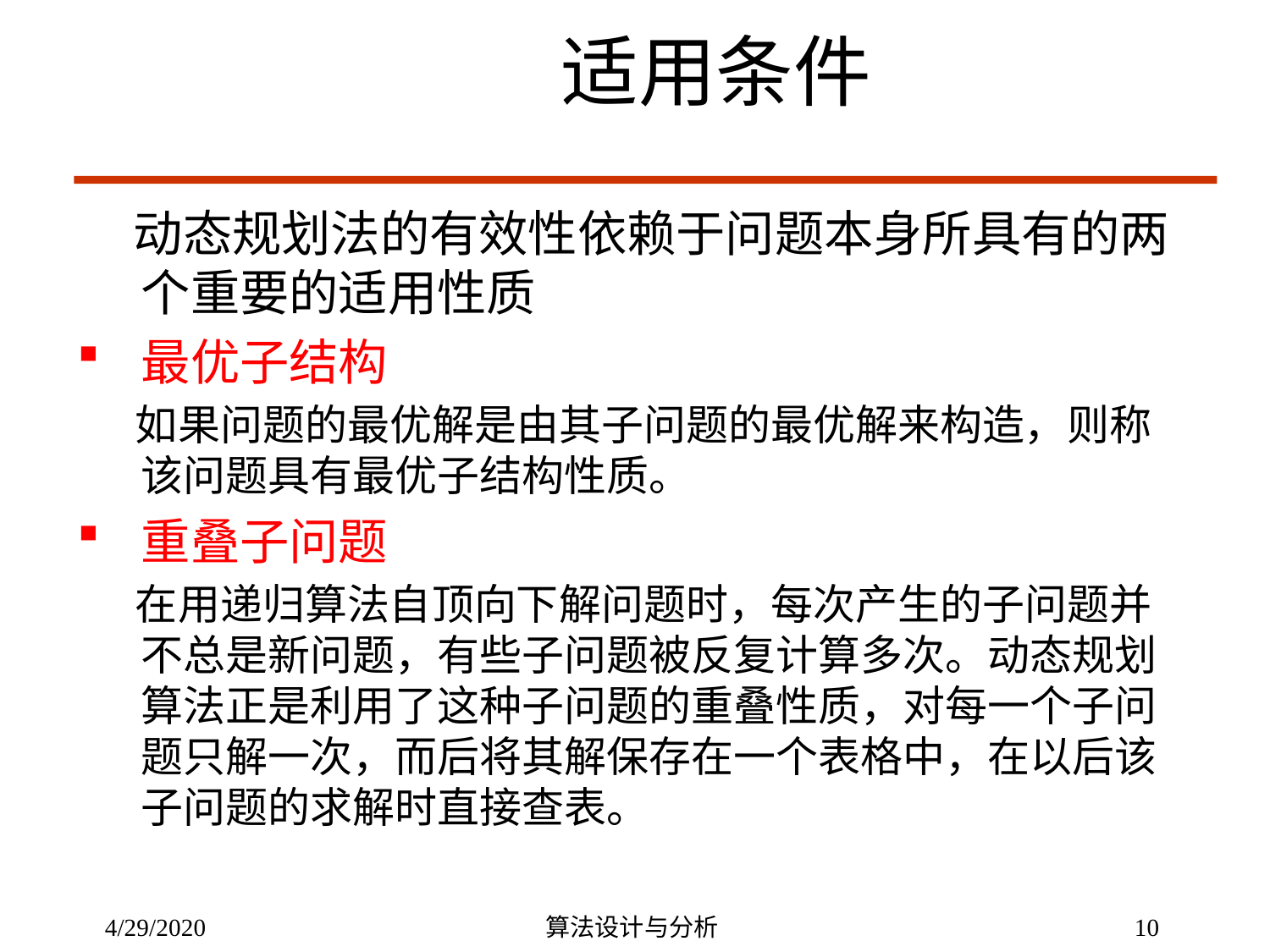

适用条件
    动态规划法的有效性依赖于问题本身所具有的两个重要的适用性质
最优子结构
     如果问题的最优解是由其子问题的最优解来构造，则称该问题具有最优子结构性质。
重叠子问题
     在用递归算法自顶向下解问题时，每次产生的子问题并不总是新问题，有些子问题被反复计算多次。动态规划算法正是利用了这种子问题的重叠性质，对每一个子问题只解一次，而后将其解保存在一个表格中，在以后该子问题的求解时直接查表。
4/29/2020
算法设计与分析
10